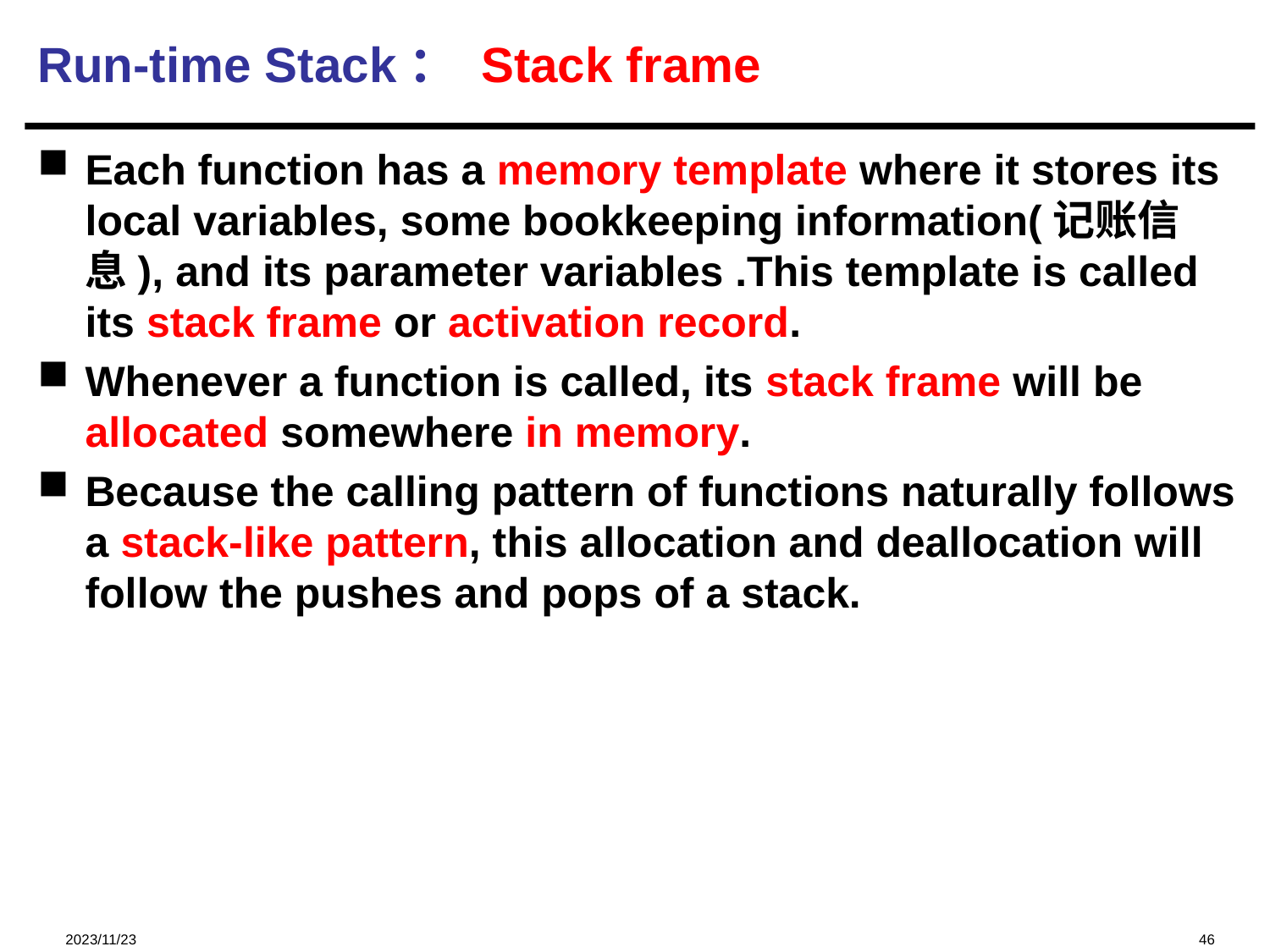

# Run-time Stack： Stack frame
Each function has a memory template where it stores its local variables, some bookkeeping information(记账信息), and its parameter variables .This template is called its stack frame or activation record.
Whenever a function is called, its stack frame will be allocated somewhere in memory.
Because the calling pattern of functions naturally follows a stack-like pattern, this allocation and deallocation will follow the pushes and pops of a stack.
2023/11/23
46